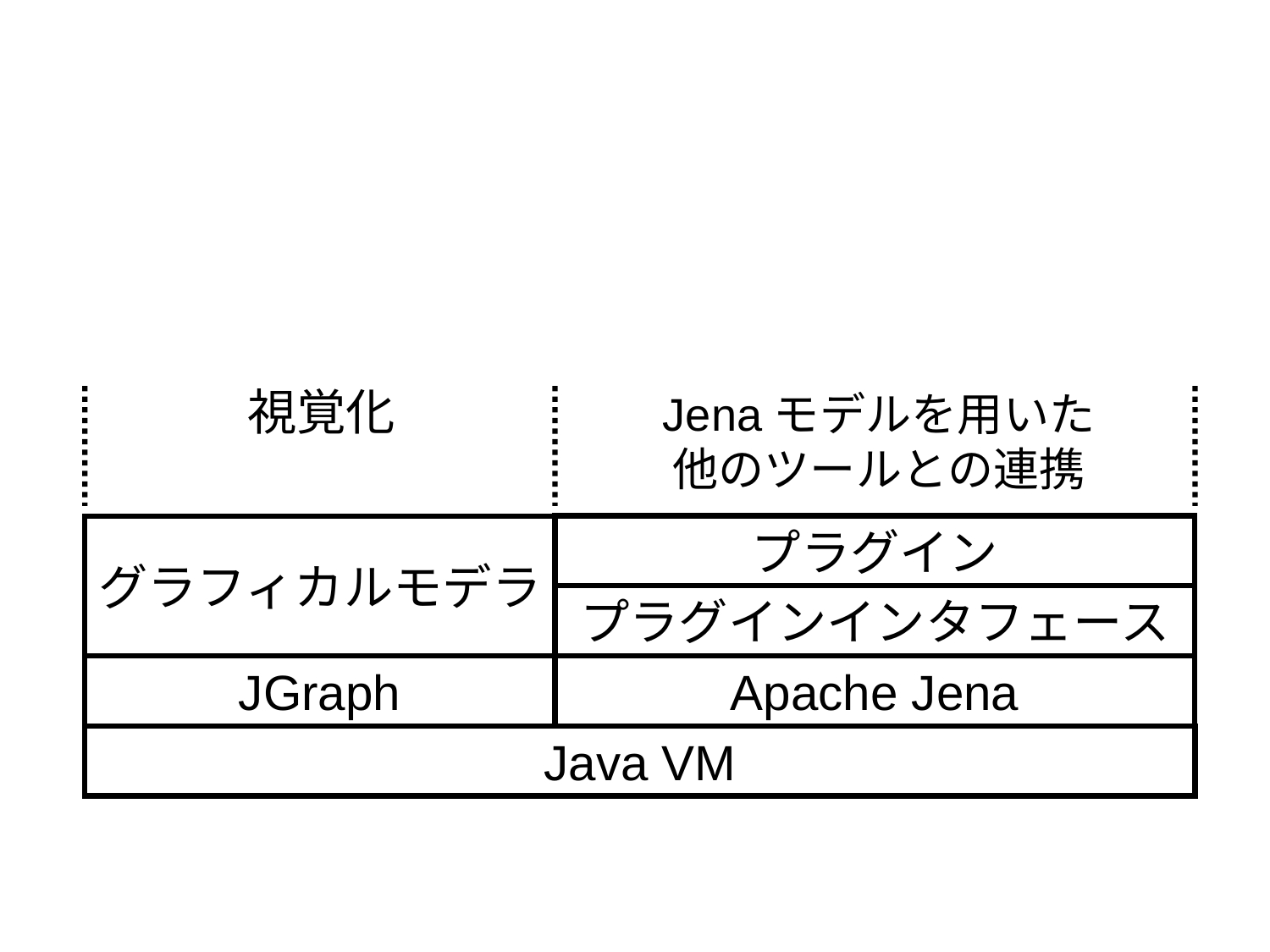

視覚化
Jenaモデルを用いた
他のツールとの連携

プラグイン
グラフィカルモデラ
プラグインインタフェース
JGraph
Apache Jena
Java VM